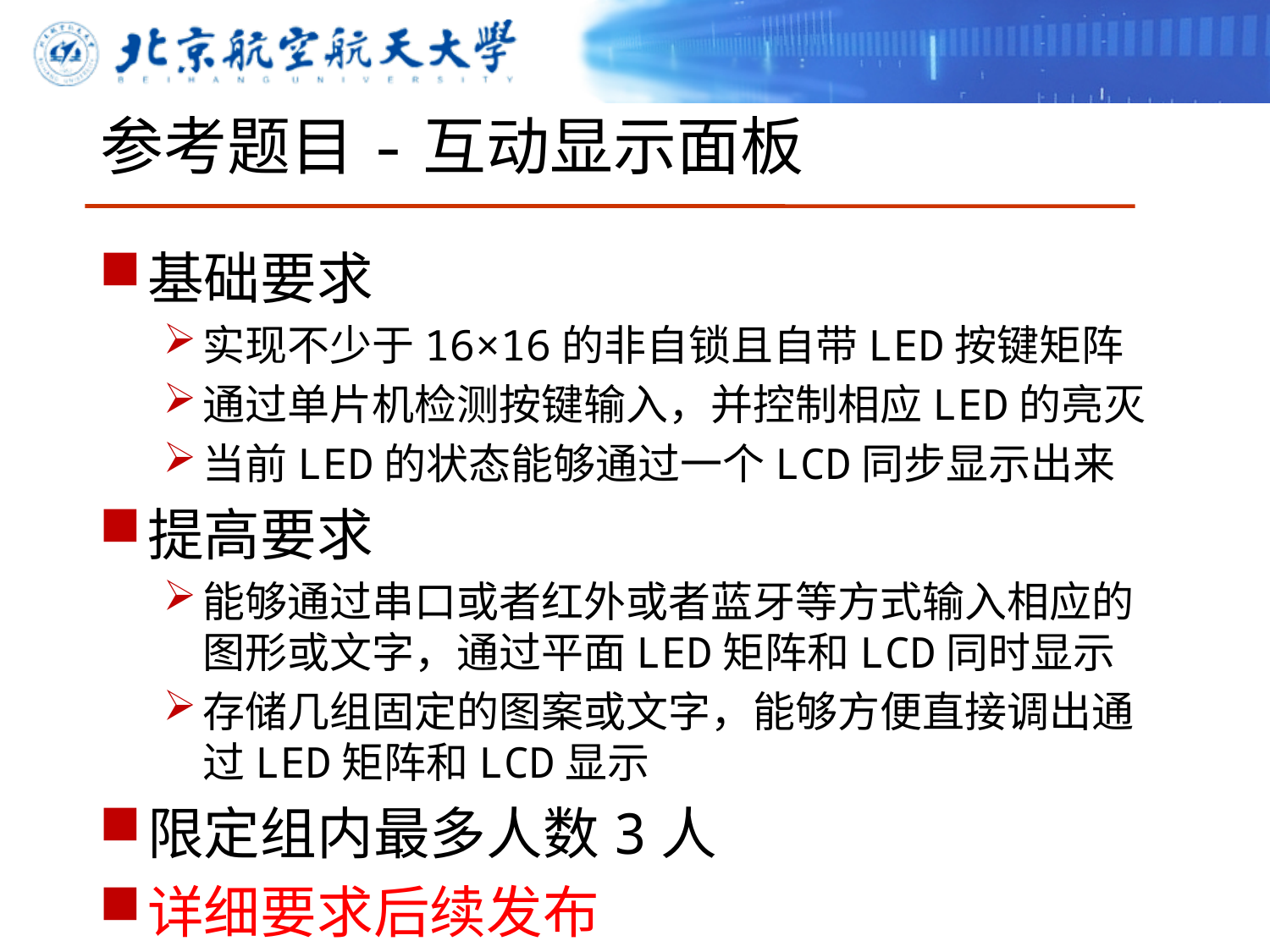

# 参考题目-互动显示面板
基础要求
实现不少于16×16的非自锁且自带LED按键矩阵
通过单片机检测按键输入，并控制相应LED的亮灭
当前LED的状态能够通过一个LCD同步显示出来
提高要求
能够通过串口或者红外或者蓝牙等方式输入相应的图形或文字，通过平面LED矩阵和LCD同时显示
存储几组固定的图案或文字，能够方便直接调出通过LED矩阵和LCD显示
限定组内最多人数3人
详细要求后续发布